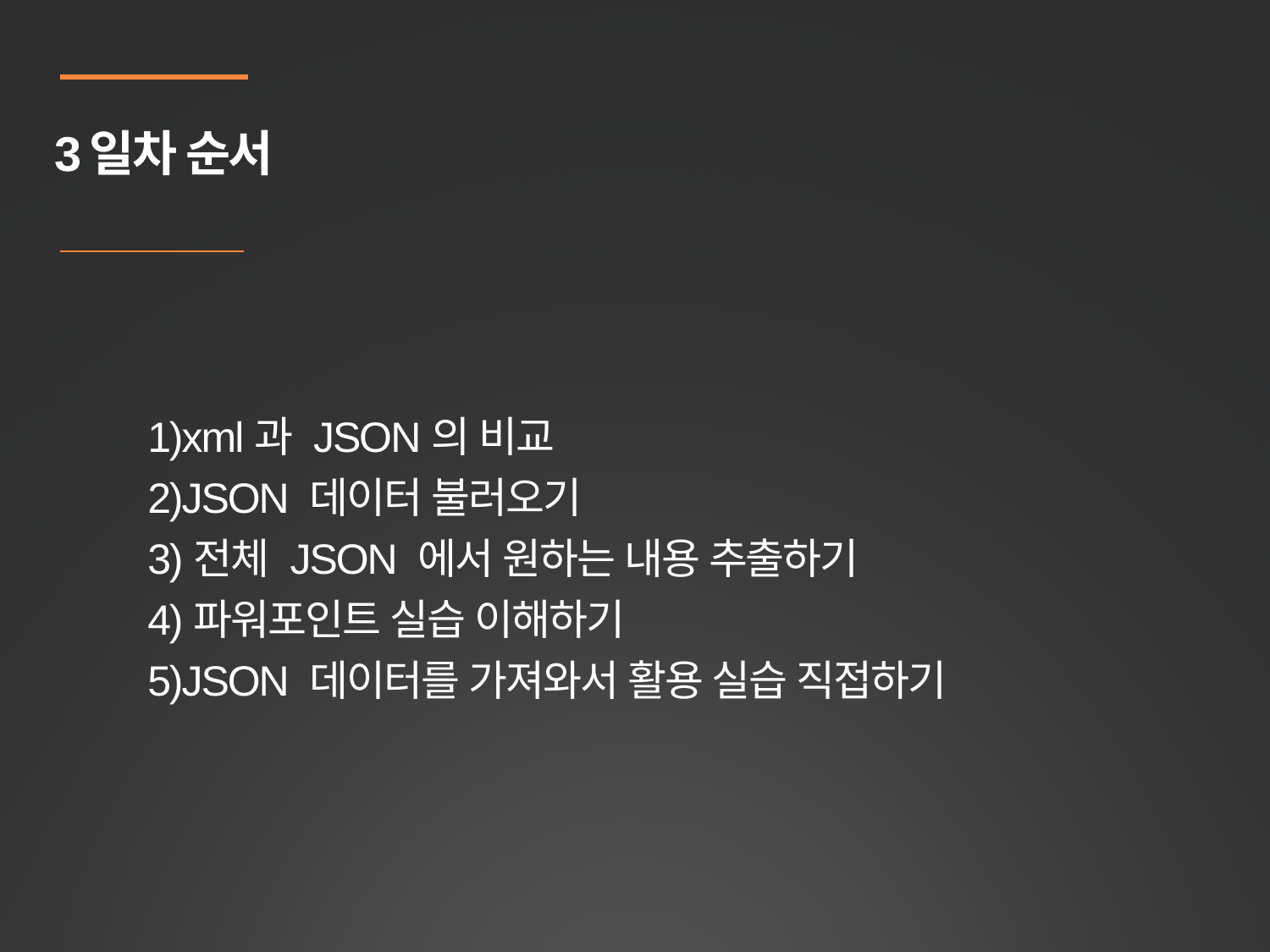

3일차 순서
1)xml과 JSON의 비교
2)JSON 데이터 불러오기
3)전체 JSON 에서 원하는 내용 추출하기
4)파워포인트 실습 이해하기
5)JSON 데이터를 가져와서 활용 실습 직접하기